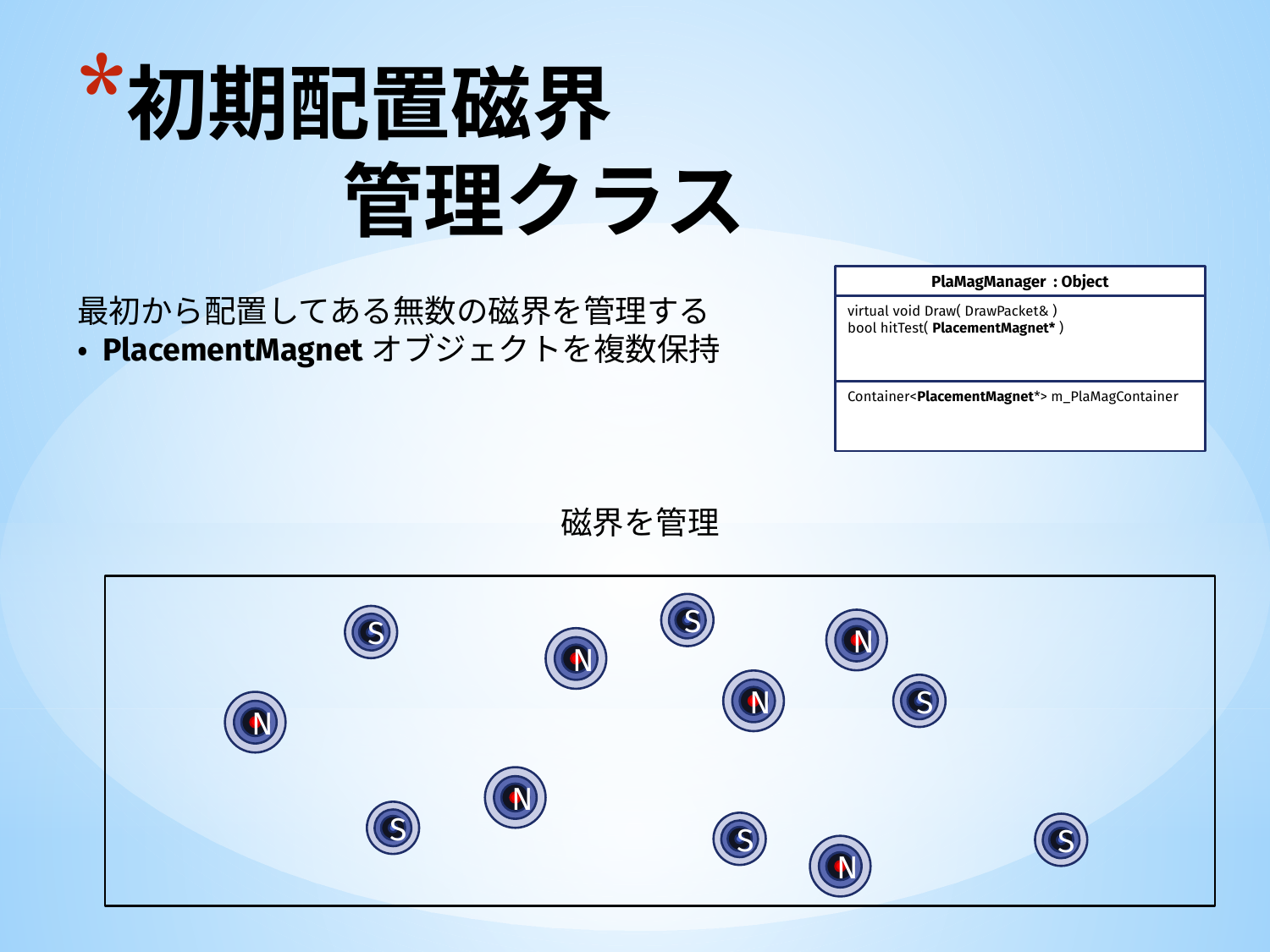

# 初期配置磁界 管理クラス
PlaMagManager  : Object
virtual void Draw( DrawPacket& )
bool hitTest( PlacementMagnet* )
Container<PlacementMagnet*> m_PlaMagContainer

最初から配置してある無数の磁界を管理する
・ PlacementMagnetオブジェクトを複数保持
磁界を管理

S

S

N

N

N

S

N

N

S

S

S

N